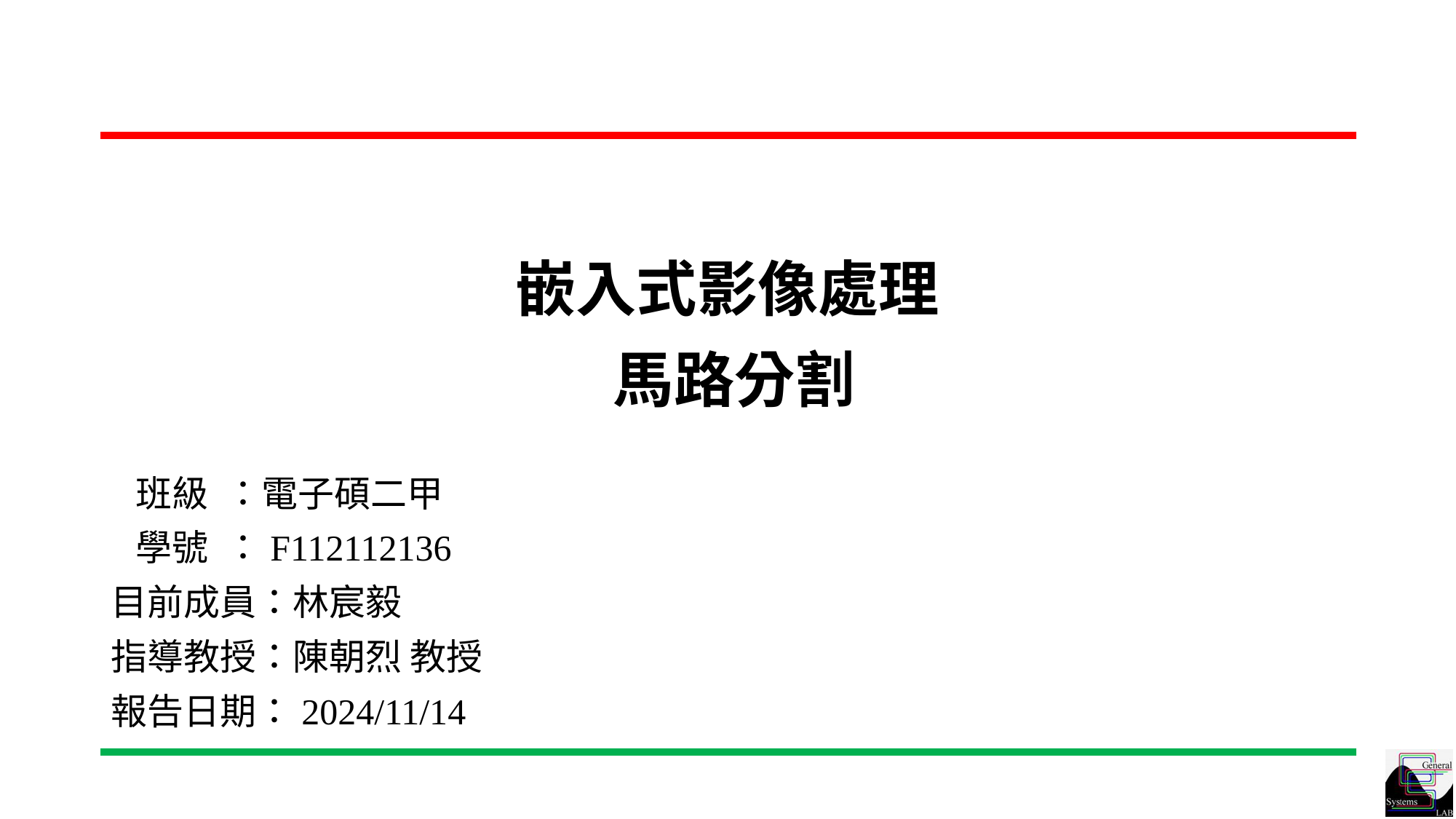

# 嵌入式影像處理 馬路分割
  班級  ：電子碩二甲
  學號  ：F112112136
目前成員：林宸毅
指導教授：陳朝烈 教授
報告日期：2024/11/14